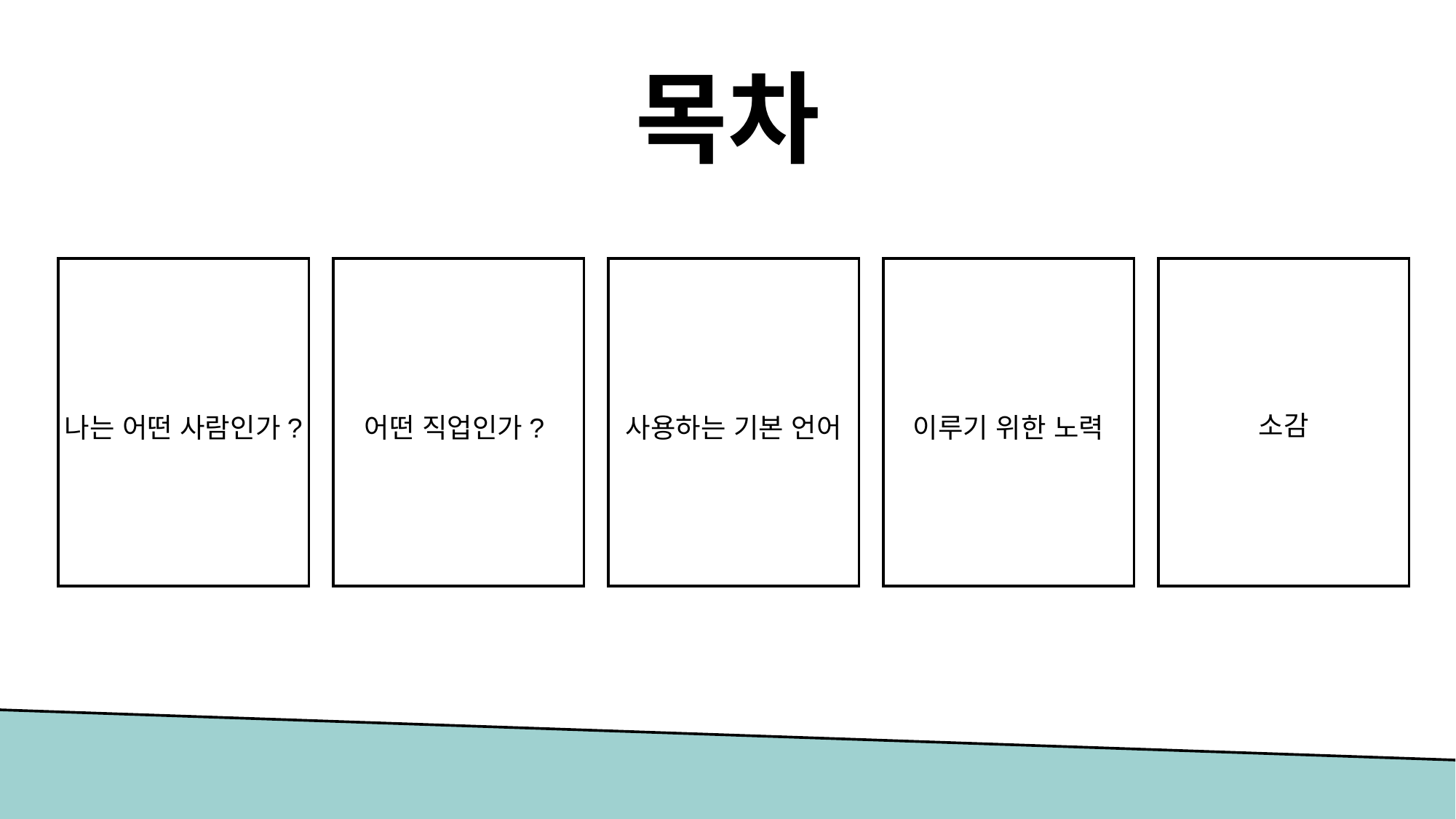

# 목차

나는 어떤 사람인가?

어떤 직업인가?

사용하는 기본 언어

이루기 위한 노력

소감